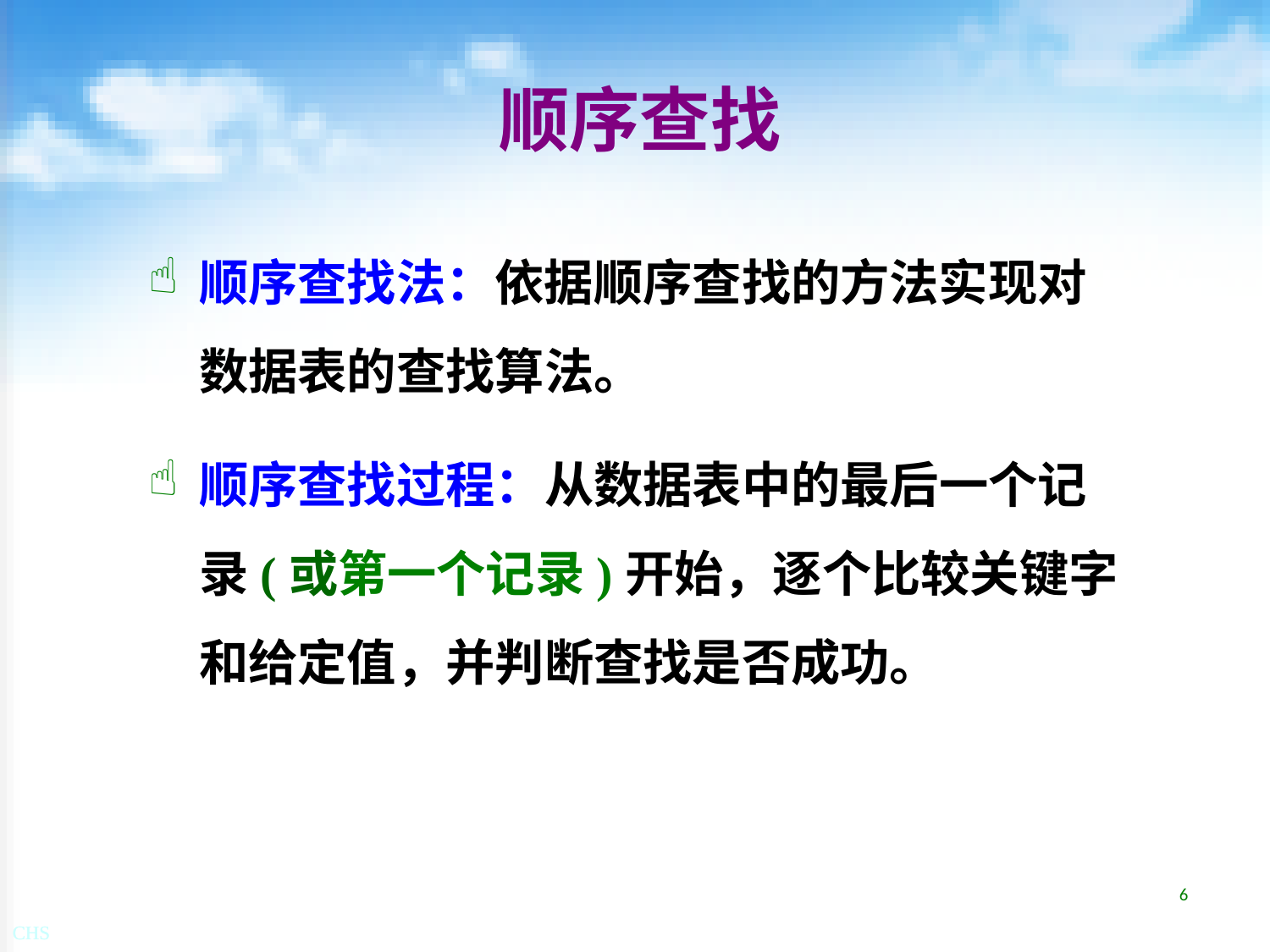

# 顺序查找
顺序查找法：依据顺序查找的方法实现对数据表的查找算法。
顺序查找过程：从数据表中的最后一个记录(或第一个记录)开始，逐个比较关键字和给定值，并判断查找是否成功。
6